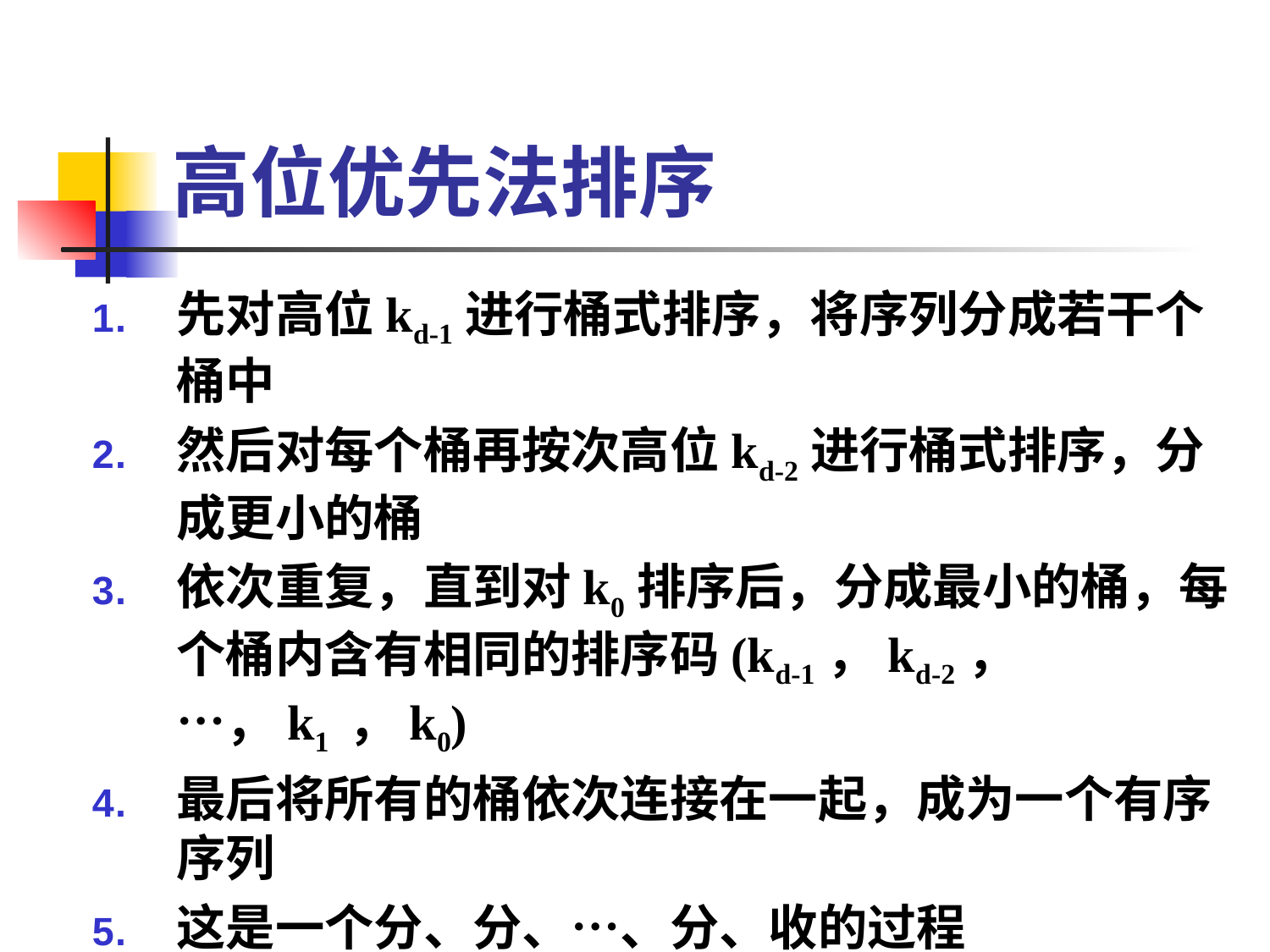

# 高位优先法排序
先对高位kd-1进行桶式排序，将序列分成若干个桶中
然后对每个桶再按次高位kd-2进行桶式排序，分成更小的桶
依次重复，直到对k0排序后，分成最小的桶，每个桶内含有相同的排序码(kd-1，kd-2，…，k1 ，k0)
最后将所有的桶依次连接在一起，成为一个有序序列
这是一个分、分、…、分、收的过程

75